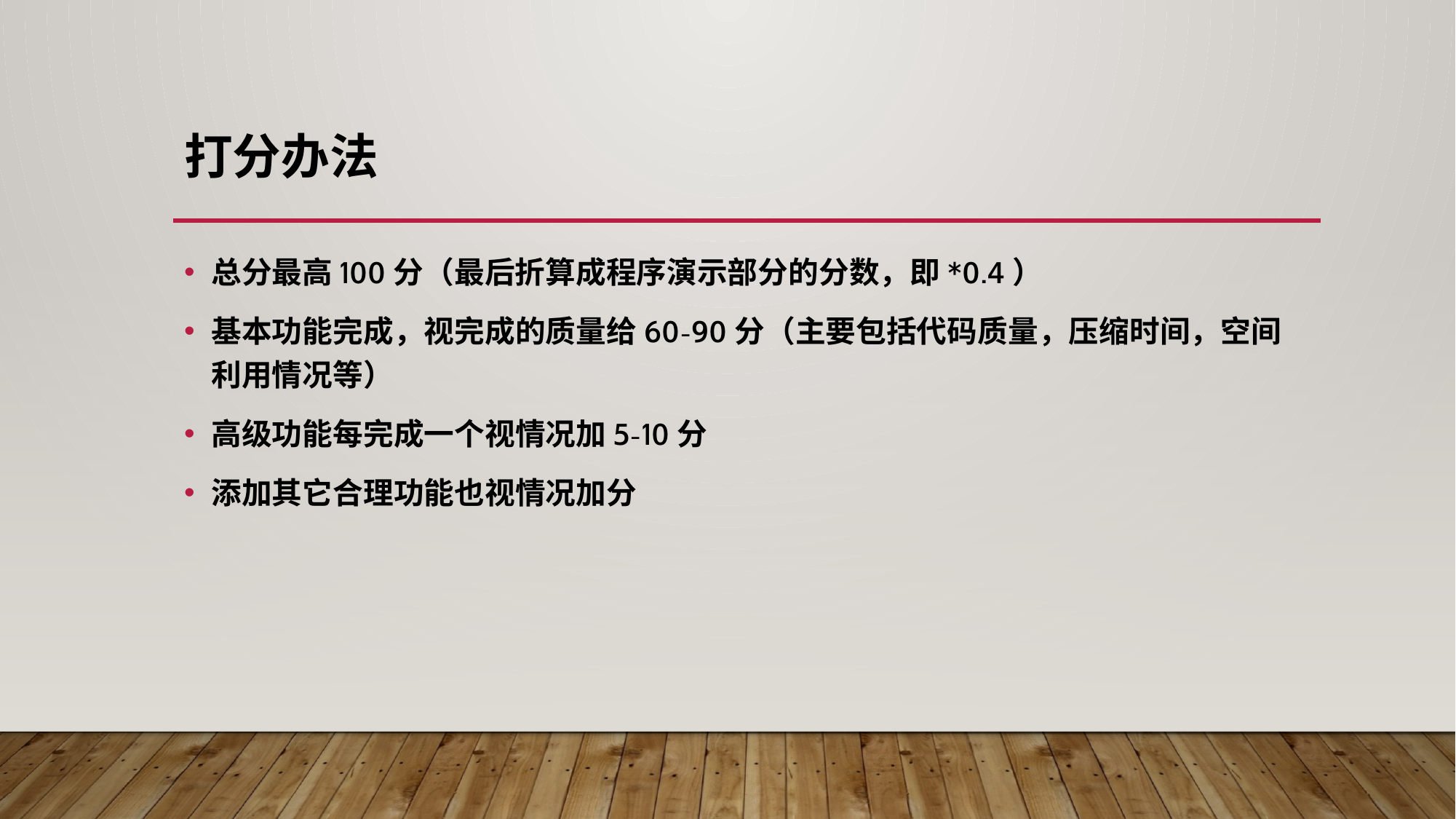

# 打分办法
总分最高100分（最后折算成程序演示部分的分数，即*0.4）
基本功能完成，视完成的质量给60-90分（主要包括代码质量，压缩时间，空间利用情况等）
高级功能每完成一个视情况加5-10分
添加其它合理功能也视情况加分